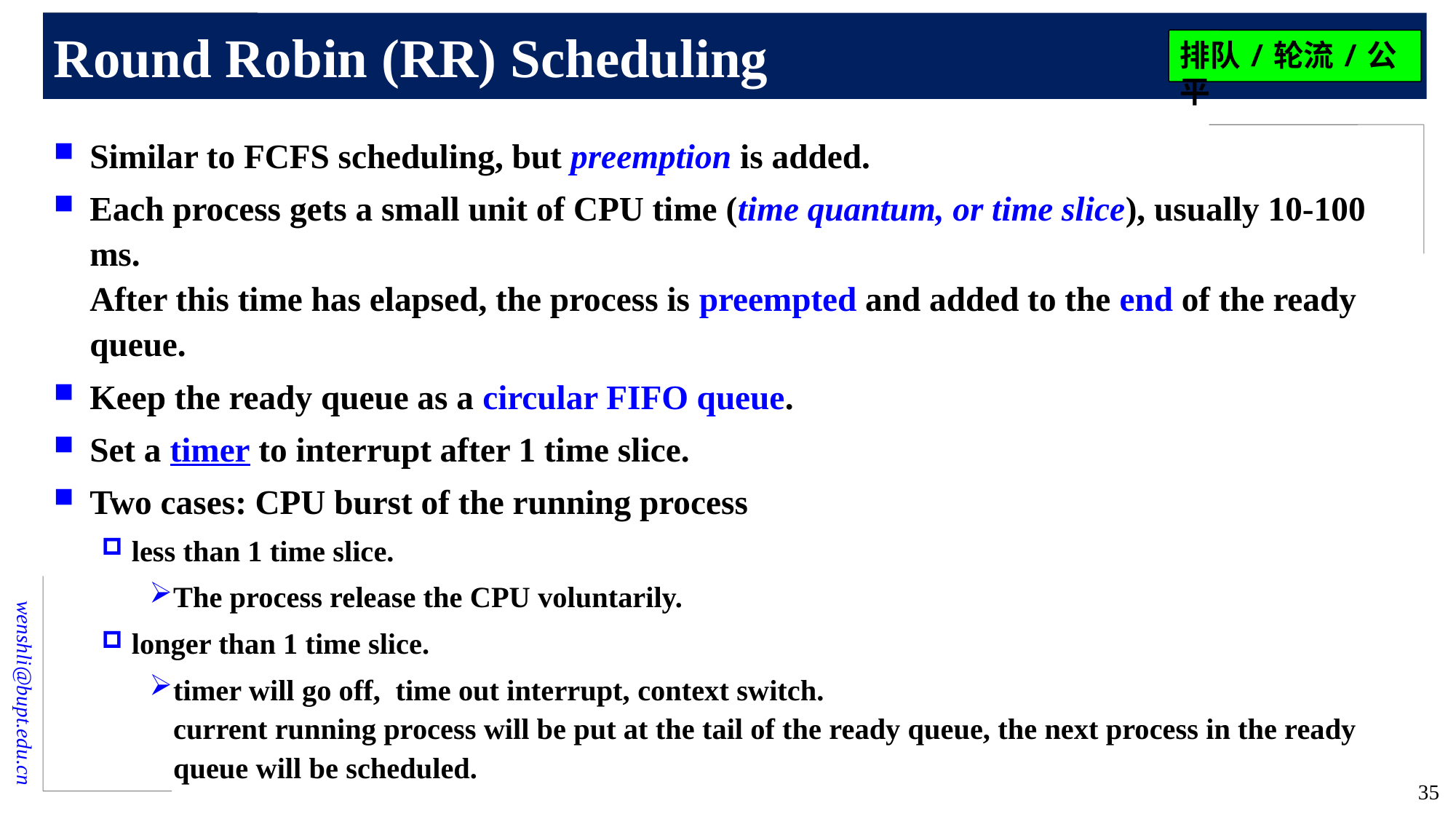

# Round Robin (RR) Scheduling
排队/轮流/公平
Similar to FCFS scheduling, but preemption is added.
Each process gets a small unit of CPU time (time quantum, or time slice), usually 10-100 ms.
After this time has elapsed, the process is preempted and added to the end of the ready queue.
Keep the ready queue as a circular FIFO queue.
Set a timer to interrupt after 1 time slice.
Two cases: CPU burst of the running process
less than 1 time slice.
The process release the CPU voluntarily.
longer than 1 time slice.
timer will go off,  time out interrupt, context switch.
current running process will be put at the tail of the ready queue, the next process in the ready queue will be scheduled.
35